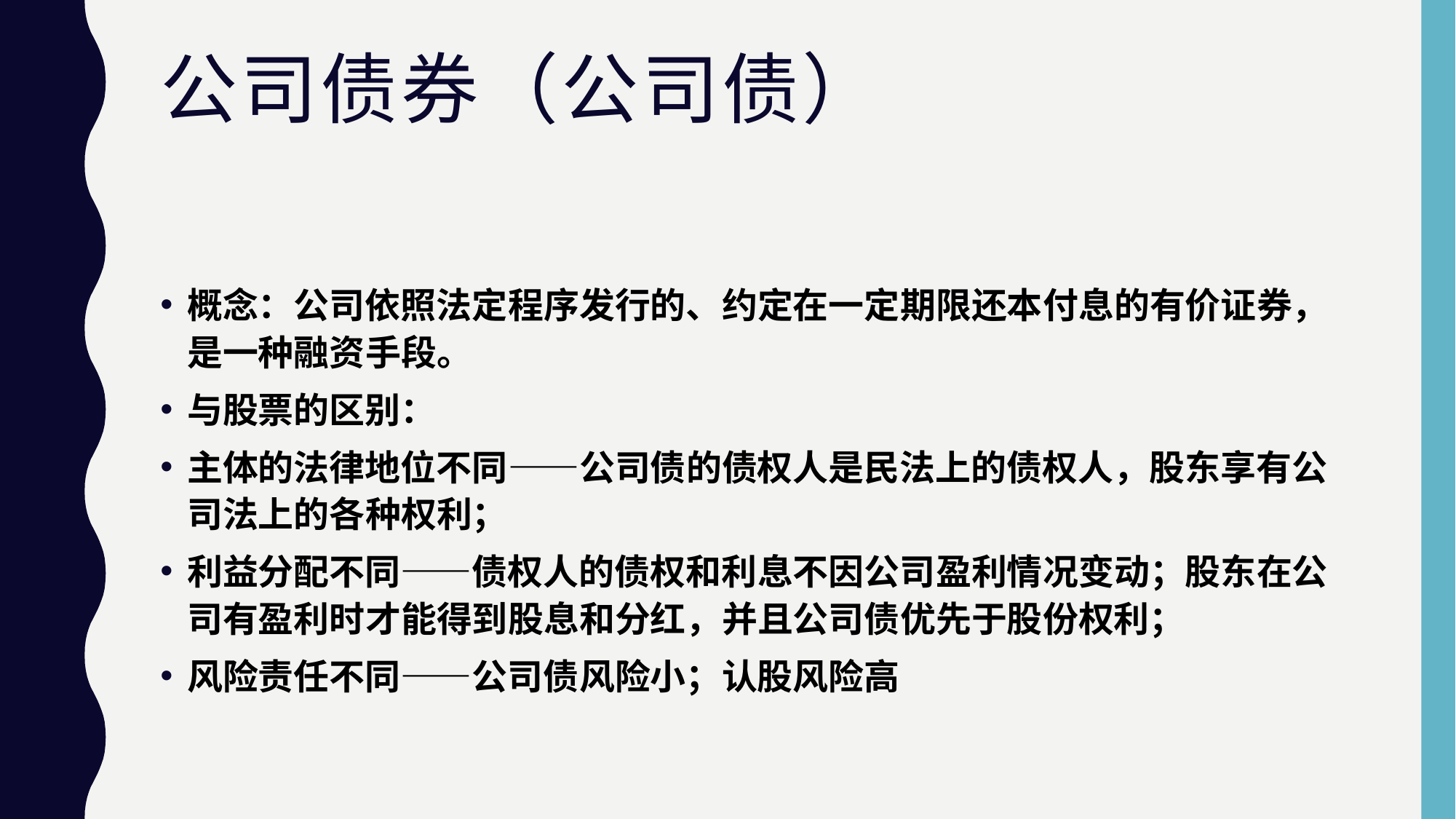

# 公司债券（公司债）
概念：公司依照法定程序发行的、约定在一定期限还本付息的有价证券，是一种融资手段。
与股票的区别：
主体的法律地位不同——公司债的债权人是民法上的债权人，股东享有公司法上的各种权利；
利益分配不同——债权人的债权和利息不因公司盈利情况变动；股东在公司有盈利时才能得到股息和分红，并且公司债优先于股份权利；
风险责任不同——公司债风险小；认股风险高